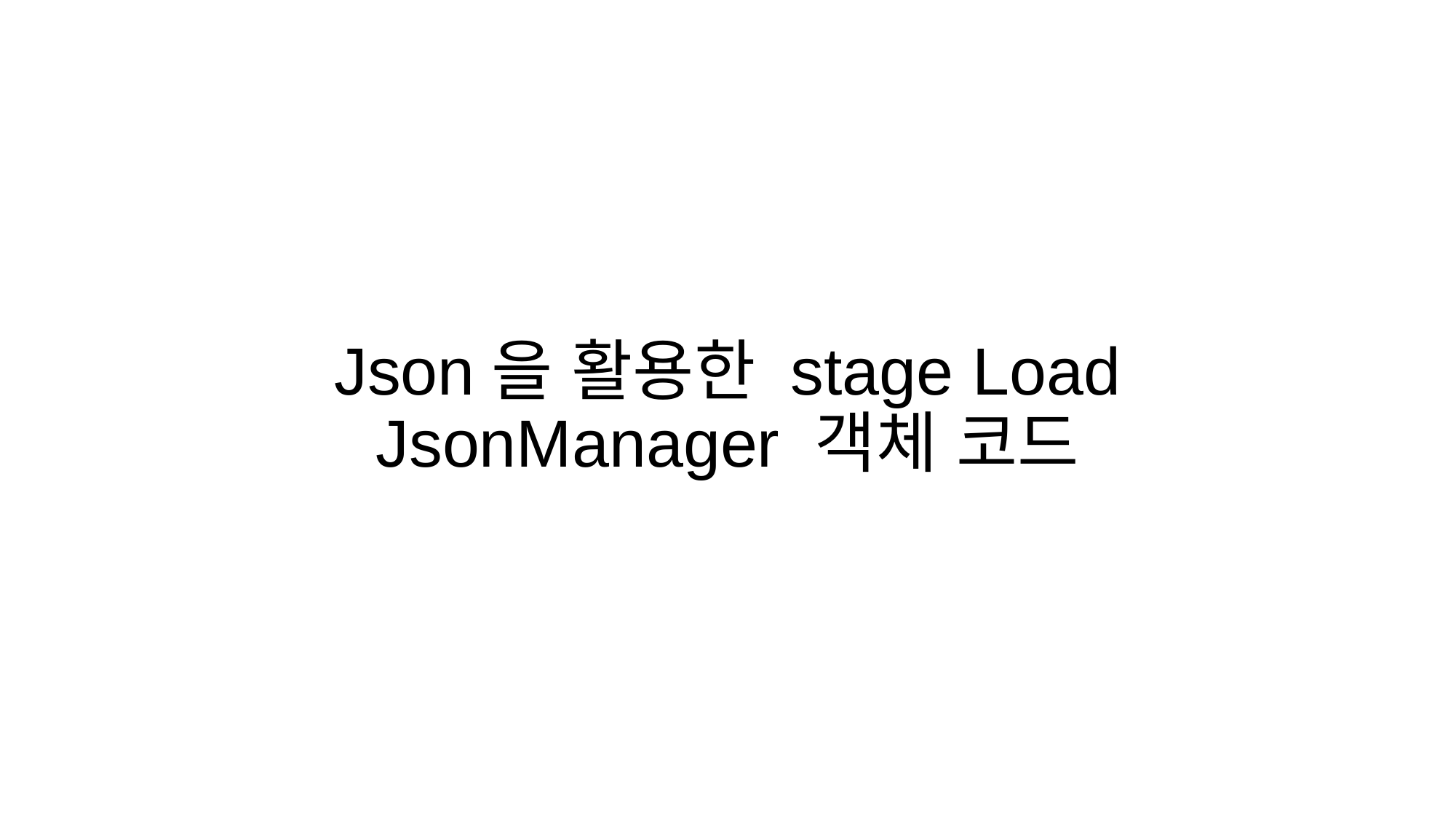

# Json을 활용한 stage Load JsonManager 객체 코드